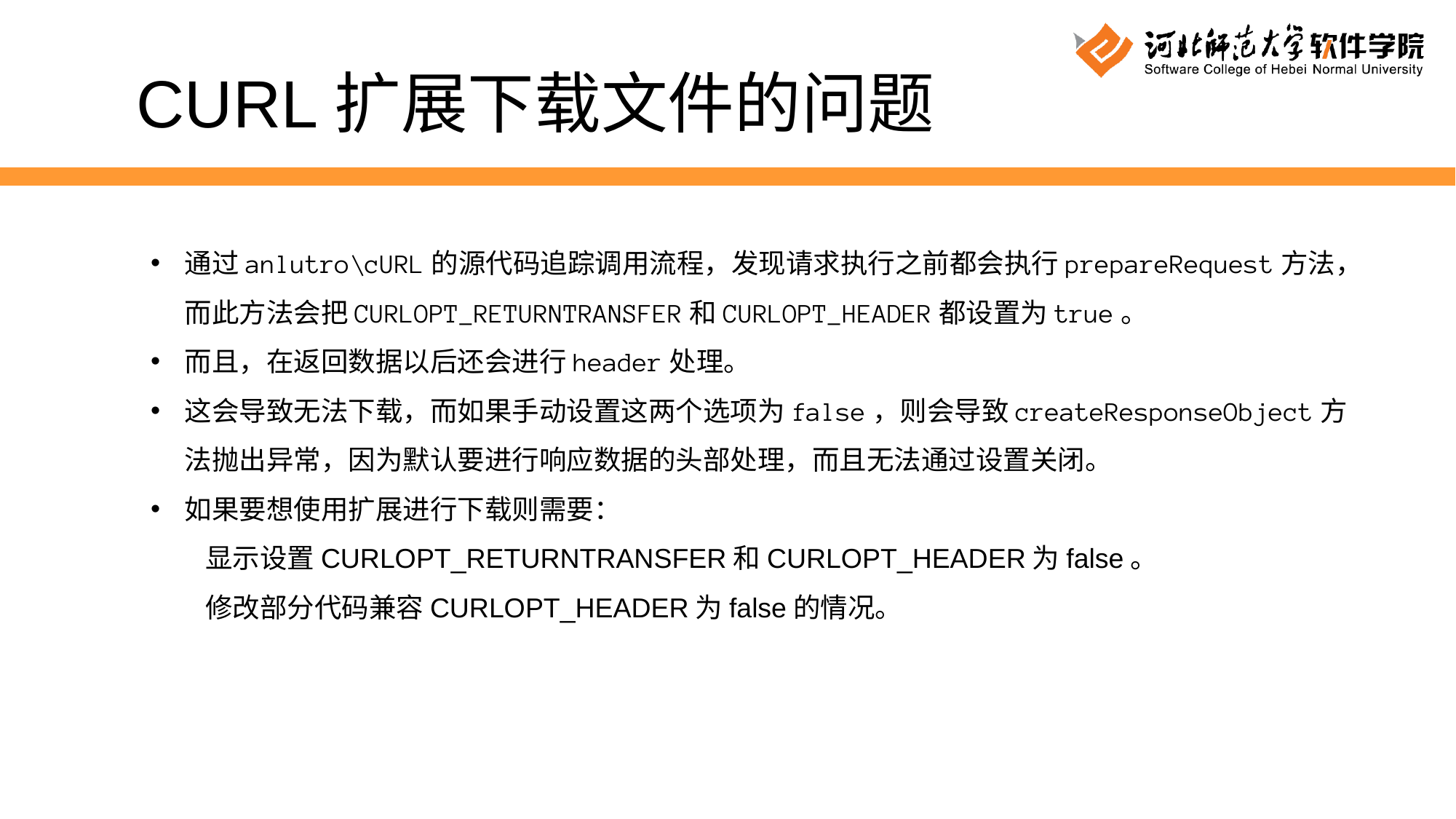

CURL扩展下载文件的问题
通过anlutro\cURL的源代码追踪调用流程，发现请求执行之前都会执行prepareRequest方法，而此方法会把CURLOPT_RETURNTRANSFER和CURLOPT_HEADER都设置为true。
而且，在返回数据以后还会进行header处理。
这会导致无法下载，而如果手动设置这两个选项为false，则会导致createResponseObject方法抛出异常，因为默认要进行响应数据的头部处理，而且无法通过设置关闭。
如果要想使用扩展进行下载则需要：
显示设置CURLOPT_RETURNTRANSFER和CURLOPT_HEADER为false。
修改部分代码兼容CURLOPT_HEADER为false的情况。